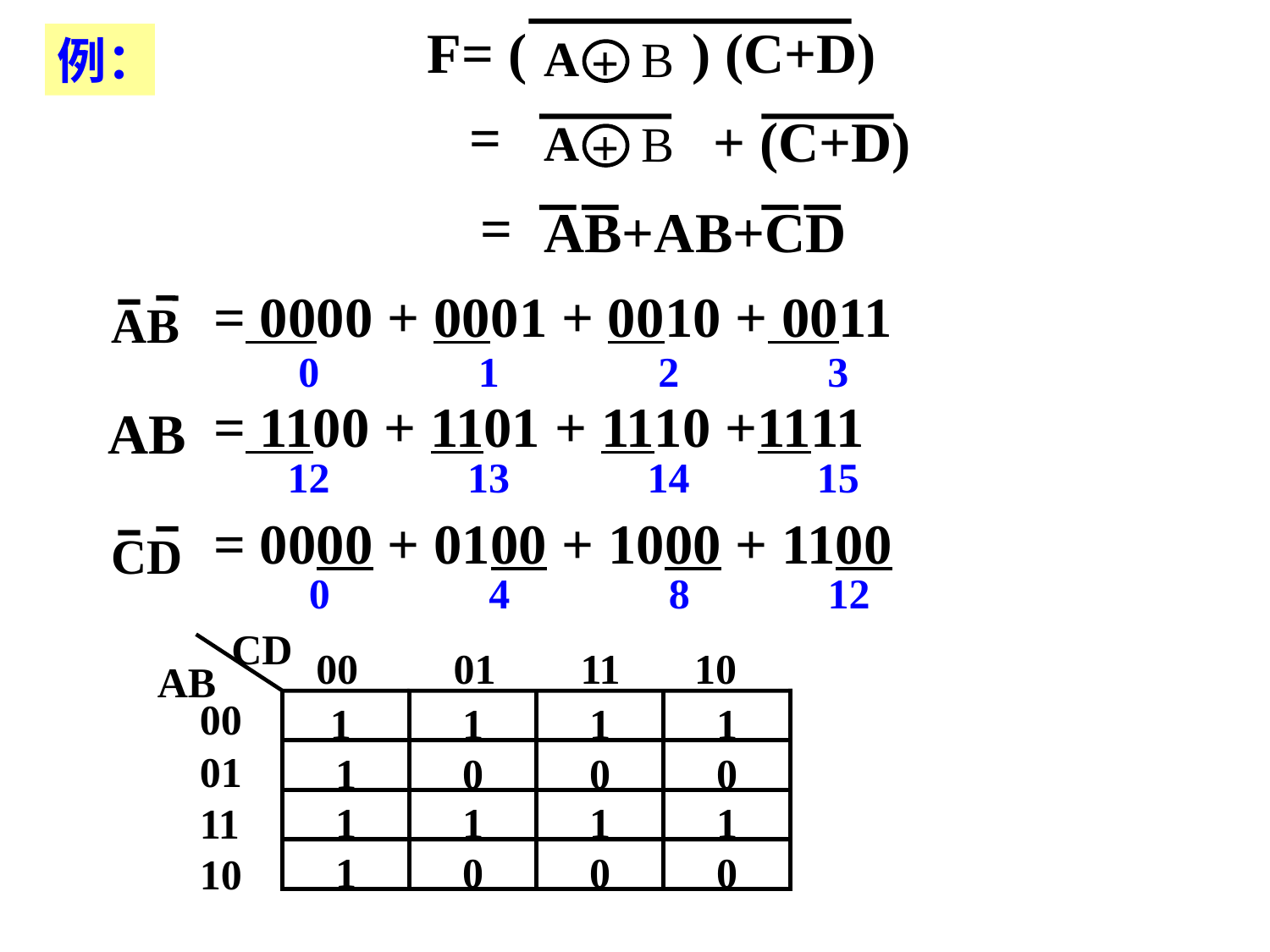

F= (
) (C+D)
A
B
+

例：
=
+ (C+D)
A
B
+

=
AB+AB+CD

= 0000 + 0001 + 0010 + 0011
  AB

0               1               2              3
= 1100 + 1101 + 1110 +1111
AB
12             13             14            15
= 0000 + 0100 + 1000 + 1100
  CD

0               4               8             12
CD

  00         01        11       10
AB
1
1
1
1

00
01
11
10
1

0
0
0
1

1
1
1
1

0
0
0